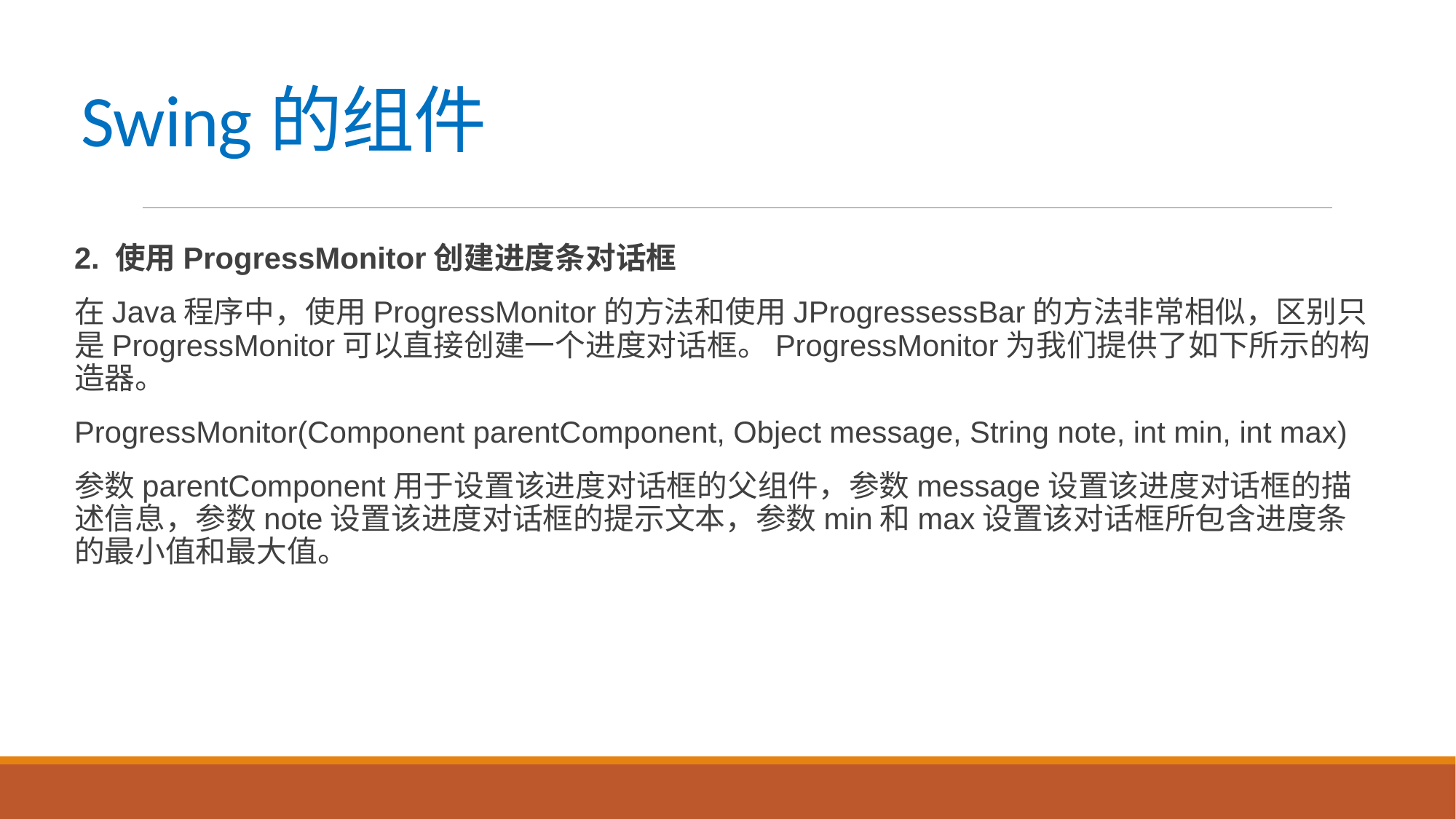

# Swing的组件
2. 使用ProgressMonitor创建进度条对话框
在Java程序中，使用ProgressMonitor的方法和使用JProgressessBar的方法非常相似，区别只是ProgressMonitor可以直接创建一个进度对话框。ProgressMonitor为我们提供了如下所示的构造器。
ProgressMonitor(Component parentComponent, Object message, String note, int min, int max)
参数parentComponent用于设置该进度对话框的父组件，参数message设置该进度对话框的描述信息，参数note设置该进度对话框的提示文本，参数min和max设置该对话框所包含进度条的最小值和最大值。